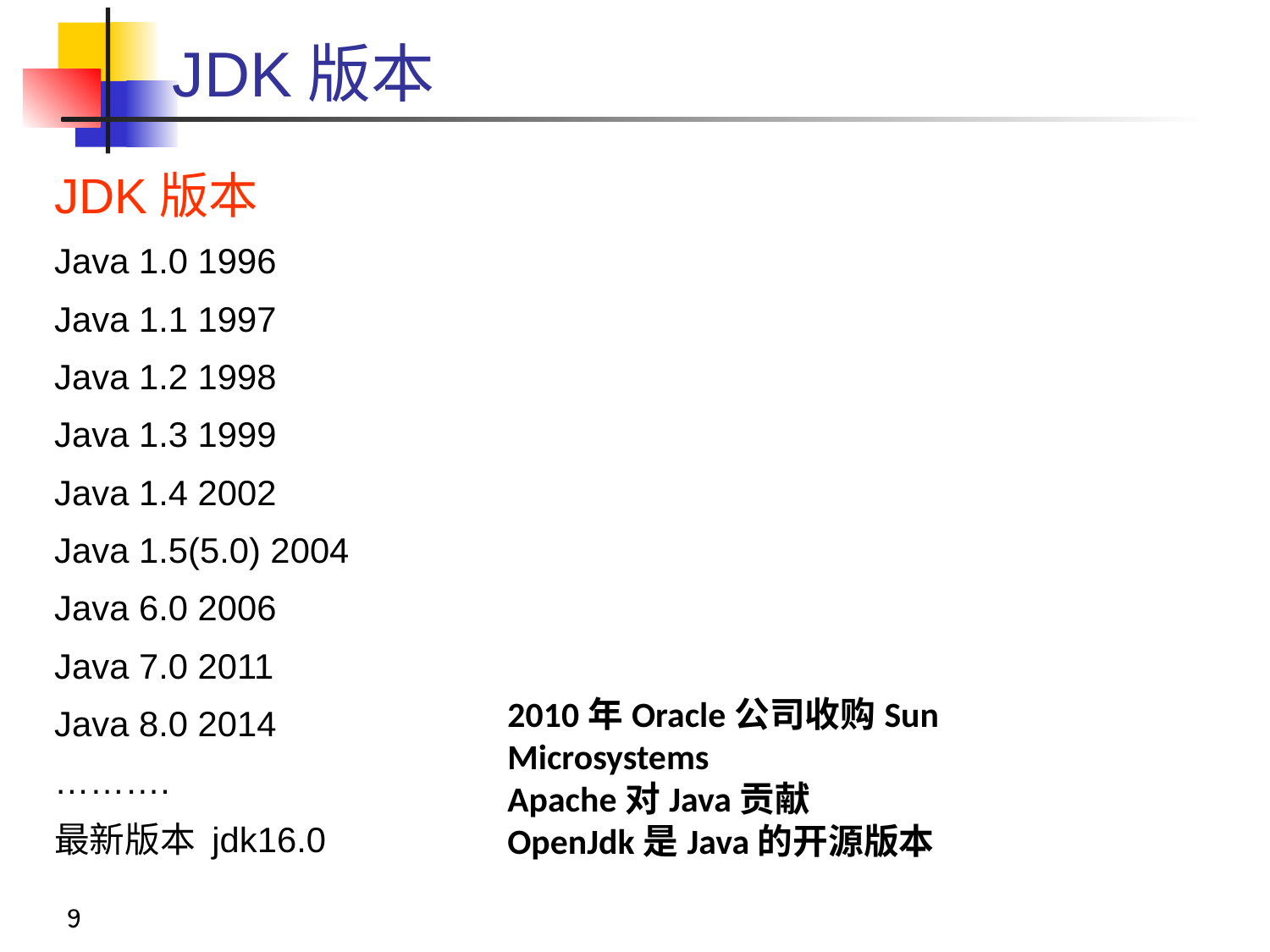

# JDK版本
JDK版本
Java 1.0 1996
Java 1.1 1997
Java 1.2 1998
Java 1.3 1999
Java 1.4 2002
Java 1.5(5.0) 2004
Java 6.0 2006
Java 7.0 2011
Java 8.0 2014
……….
最新版本 jdk16.0
2010年Oracle公司收购Sun Microsystems
Apache对Java贡献
OpenJdk是Java的开源版本
9